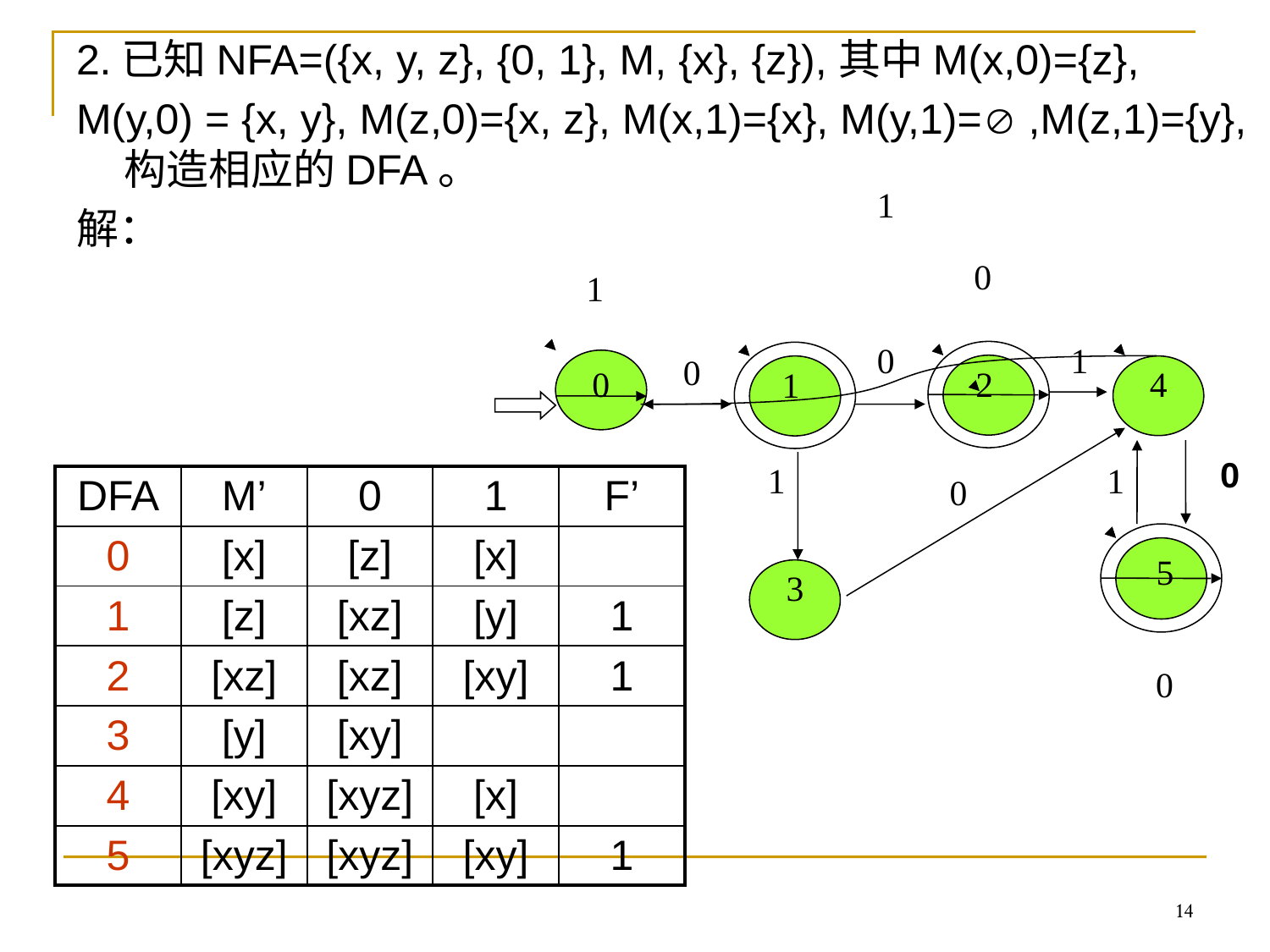

2.已知NFA=({x, y, z}, {0, 1}, M, {x}, {z}),其中M(x,0)={z},
M(y,0) = {x, y}, M(z,0)={x, z}, M(x,1)={x}, M(y,1)=∅ ,M(z,1)={y},构造相应的DFA。
解：

1
0
1
0
1

0

0

2

4

1

1

1
0

5

3

0
0
| DFA | M’ | 0 | 1 | F’ |
| --- | --- | --- | --- | --- |
| 0 | [x] | [z] | [x] |  |
| 1 | [z] | [xz] | [y] | 1 |
| 2 | [xz] | [xz] | [xy] | 1 |
| 3 | [y] | [xy] |  |  |
| 4 | [xy] | [xyz] | [x] |  |
| 5 | [xyz] | [xyz] | [xy] | 1 |
14